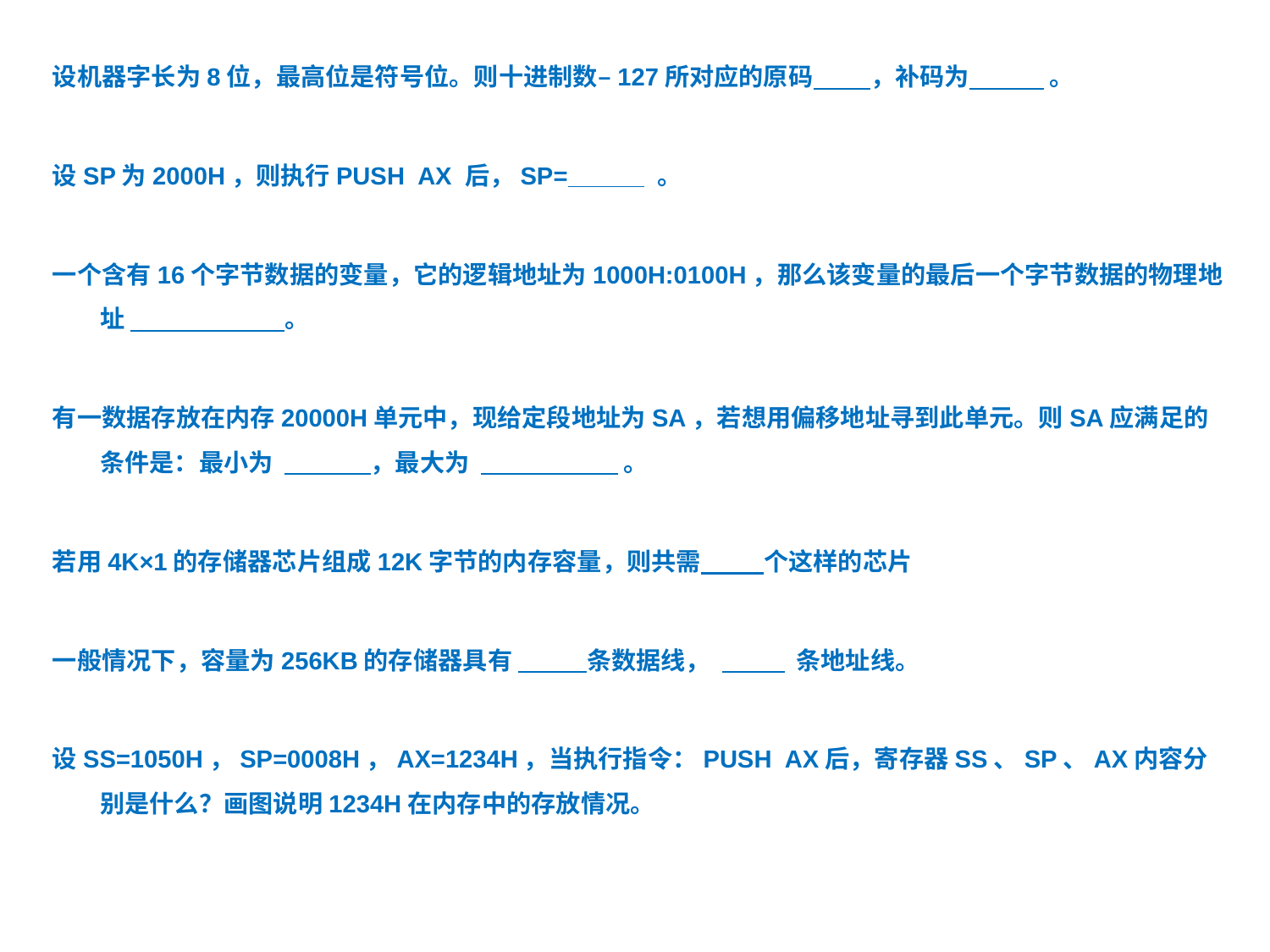

设机器字长为8位，最高位是符号位。则十进制数–127所对应的原码          ，补码为              。

设SP为2000H，则执行PUSH  AX 后，SP=            。

一个含有16个字节数据的变量，它的逻辑地址为1000H:0100H，那么该变量的最后一个字节数据的物理地址                            。

有一数据存放在内存20000H单元中，现给定段地址为SA，若想用偏移地址寻到此单元。则SA应满足的条件是：最小为                 ，最大为                           。

若用4K×1的存储器芯片组成12K字节的内存容量，则共需           个这样的芯片

一般情况下，容量为256KB的存储器具有             条数据线，               条地址线。

设SS=1050H，SP=0008H，AX=1234H，当执行指令：PUSH  AX后，寄存器SS、SP、AX内容分别是什么？画图说明1234H在内存中的存放情况。